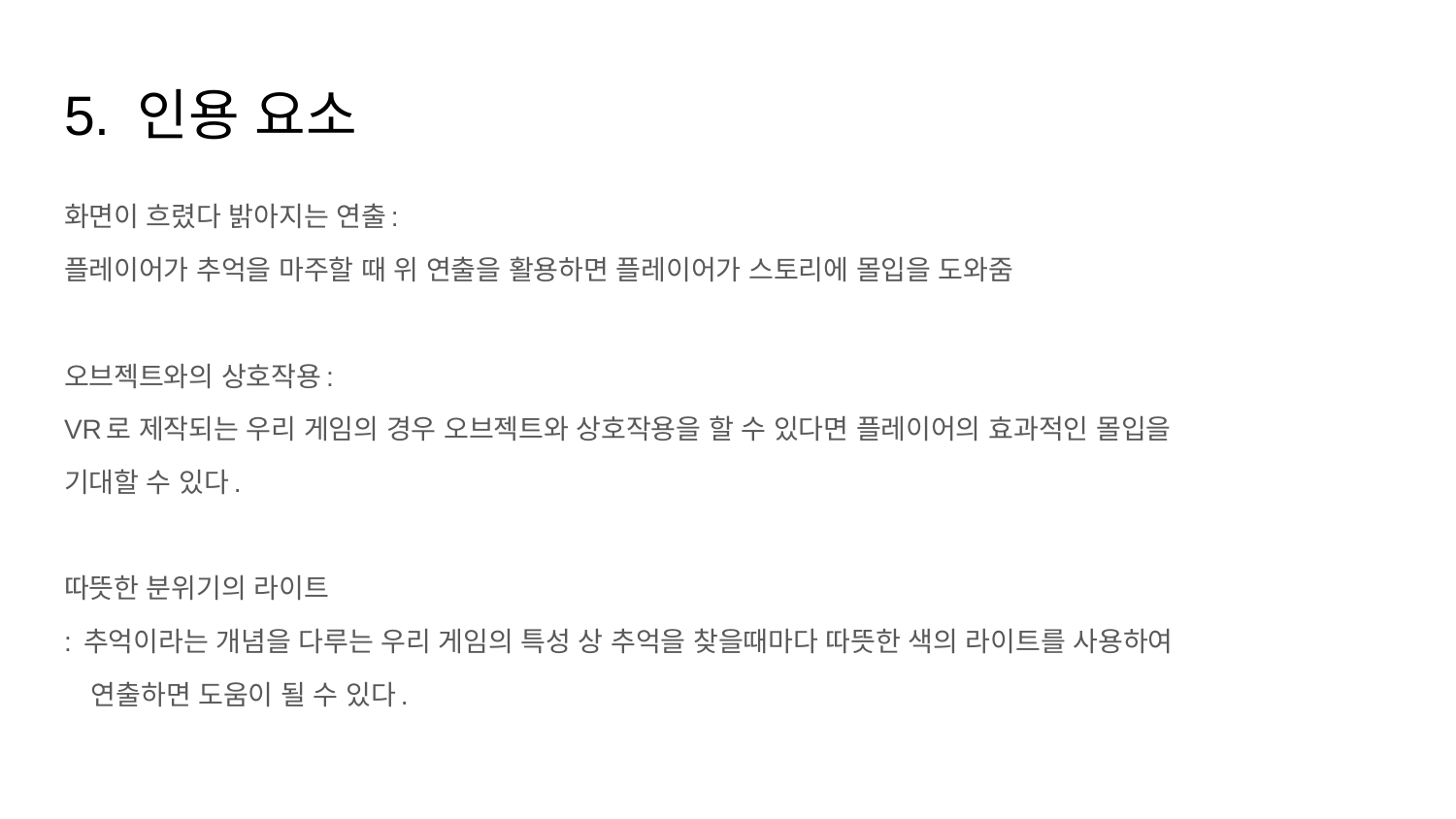

# 5. 인용 요소
화면이 흐렸다 밝아지는 연출:
플레이어가 추억을 마주할 때 위 연출을 활용하면 플레이어가 스토리에 몰입을 도와줌

오브젝트와의 상호작용:
VR로 제작되는 우리 게임의 경우 오브젝트와 상호작용을 할 수 있다면 플레이어의 효과적인 몰입을
기대할 수 있다.

따뜻한 분위기의 라이트
: 추억이라는 개념을 다루는 우리 게임의 특성 상 추억을 찾을때마다 따뜻한 색의 라이트를 사용하여
   연출하면 도움이 될 수 있다.